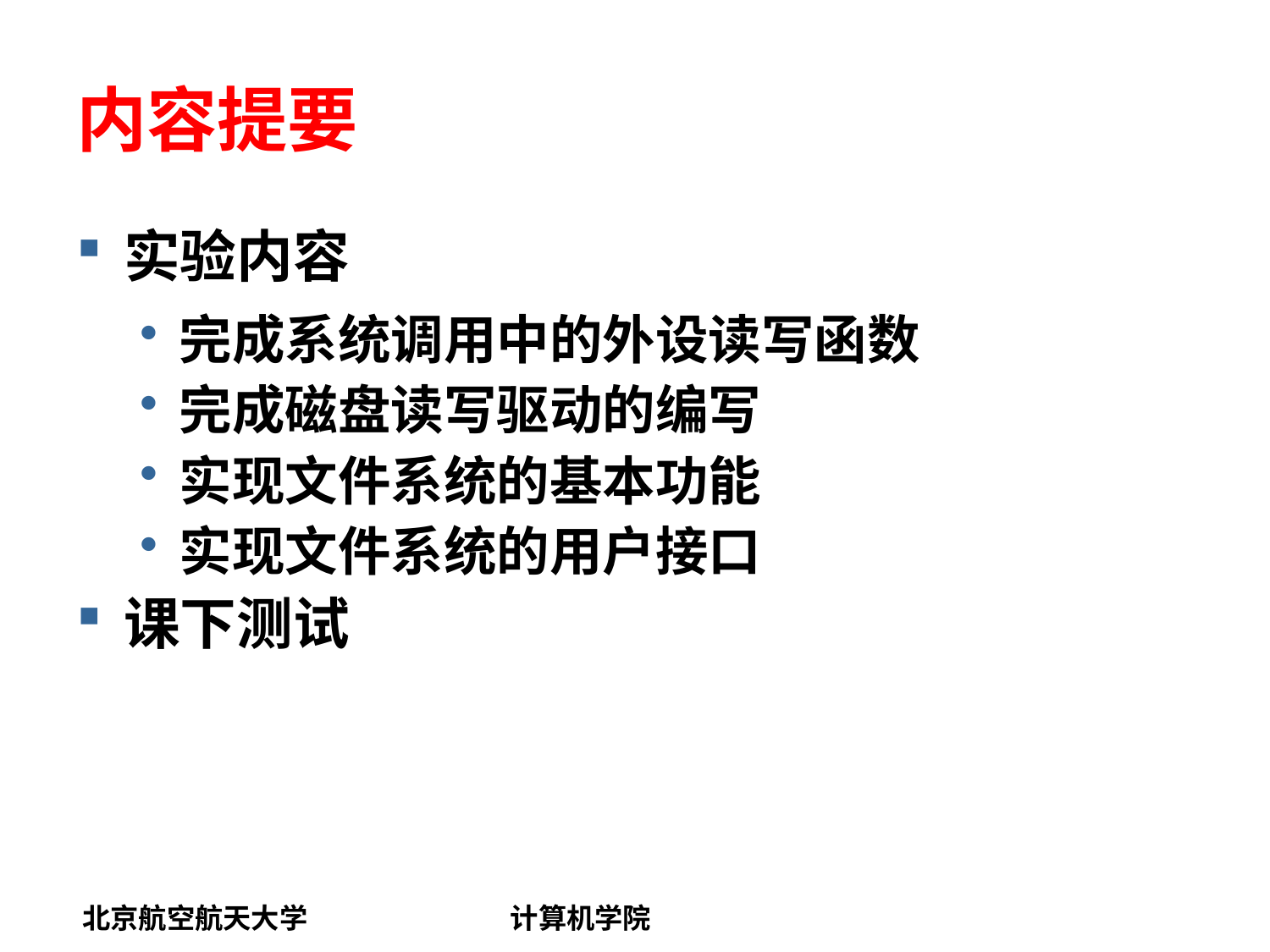

# 内容提要
实验内容
完成系统调用中的外设读写函数
完成磁盘读写驱动的编写
实现文件系统的基本功能
实现文件系统的用户接口
课下测试